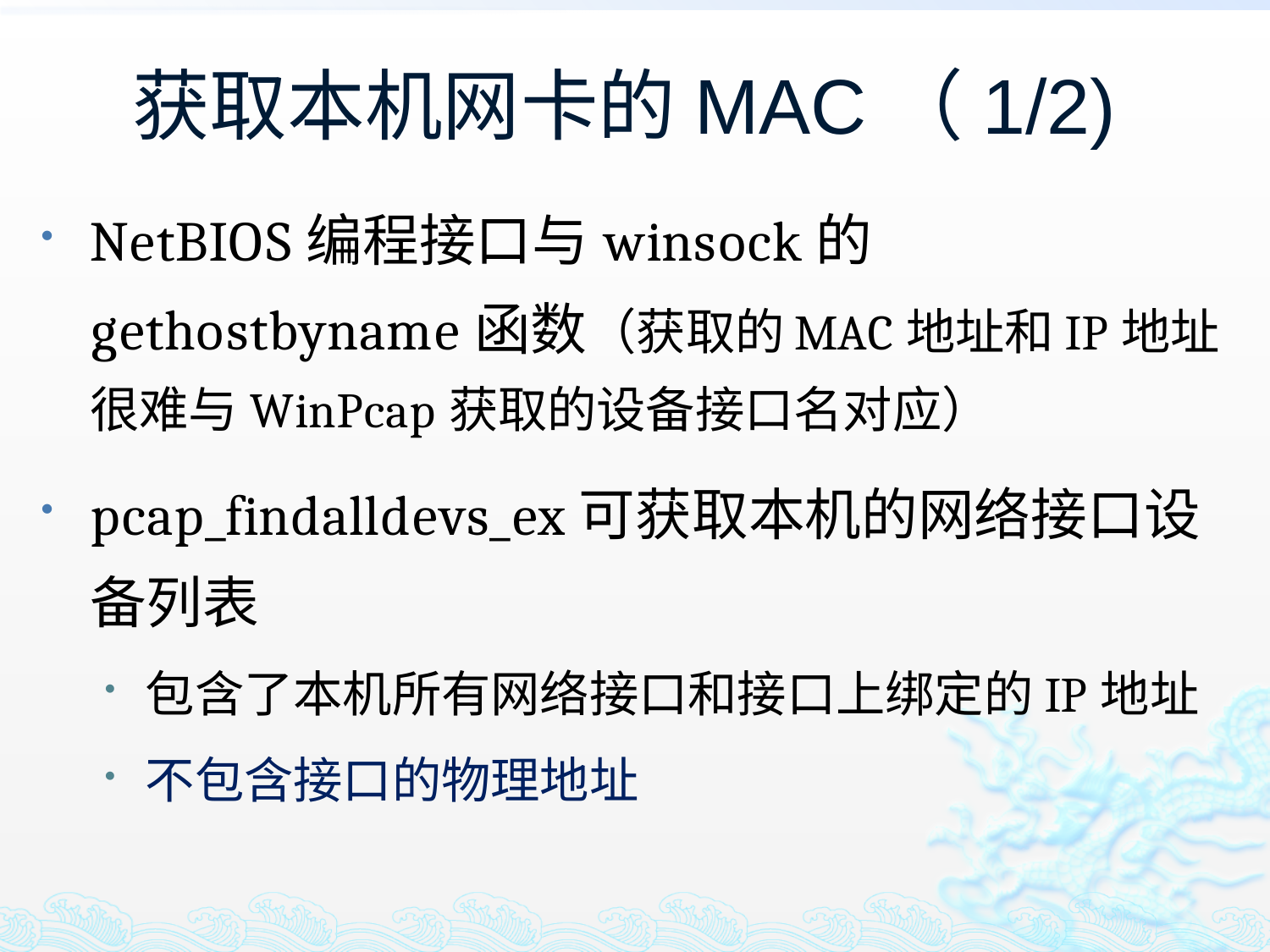

# 获取本机网卡的MAC（1/2)
NetBIOS编程接口与winsock的gethostbyname函数（获取的MAC地址和IP地址很难与WinPcap获取的设备接口名对应）
pcap_findalldevs_ex可获取本机的网络接口设备列表
包含了本机所有网络接口和接口上绑定的IP地址
不包含接口的物理地址